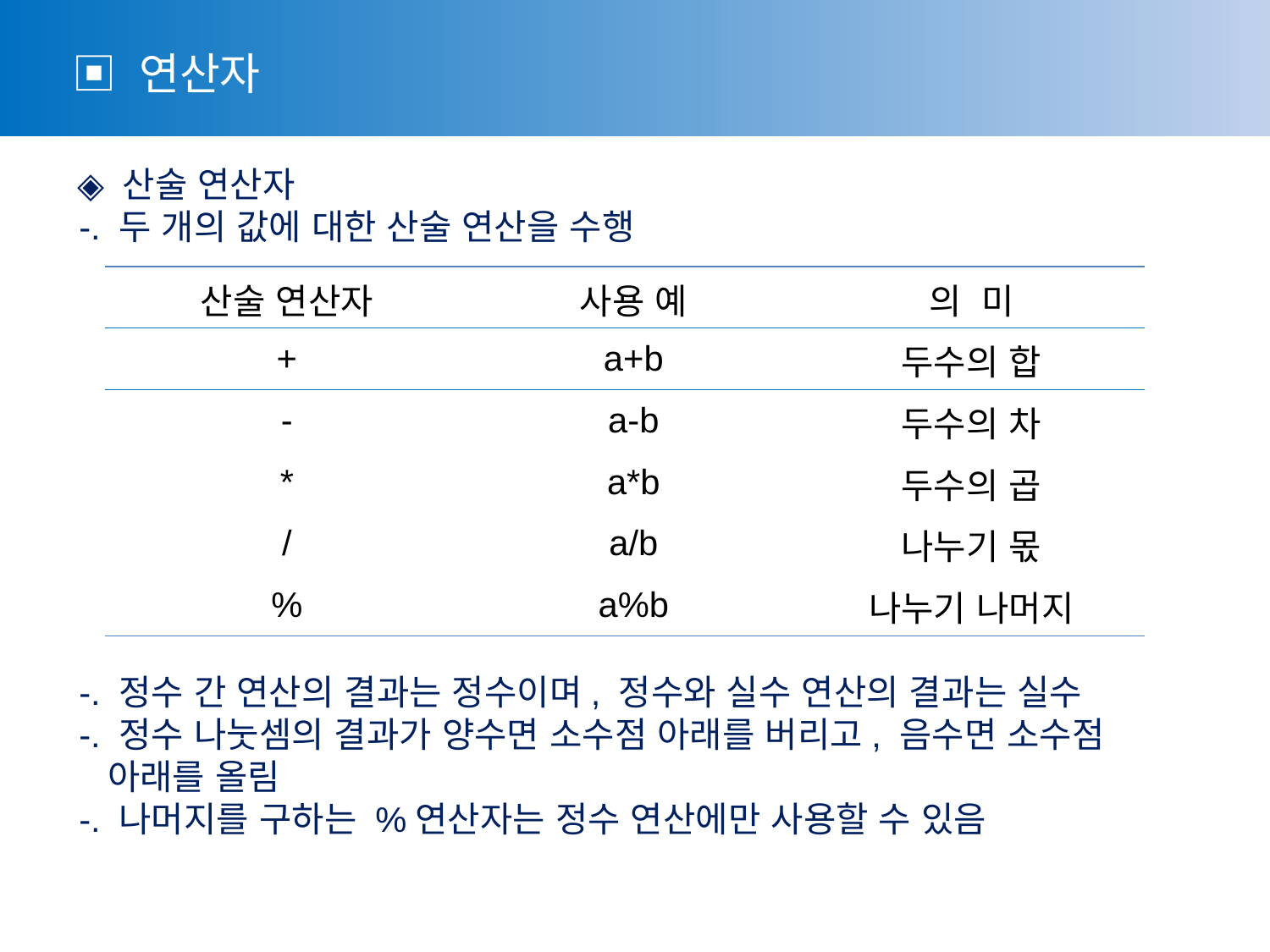

▣ 연산자
 ◈ 산술 연산자
 -. 두 개의 값에 대한 산술 연산을 수행

 -. 정수 간 연산의 결과는 정수이며, 정수와 실수 연산의 결과는 실수
 -. 정수 나눗셈의 결과가 양수면 소수점 아래를 버리고, 음수면 소수점
   아래를 올림
 -. 나머지를 구하는 %연산자는 정수 연산에만 사용할 수 있음

| 산술 연산자 | 사용 예 | 의 미 |
| --- | --- | --- |
| + | a+b | 두수의 합 |
| - | a-b | 두수의 차 |
| \* | a\*b | 두수의 곱 |
| / | a/b | 나누기 몫 |
| % | a%b | 나누기 나머지 |